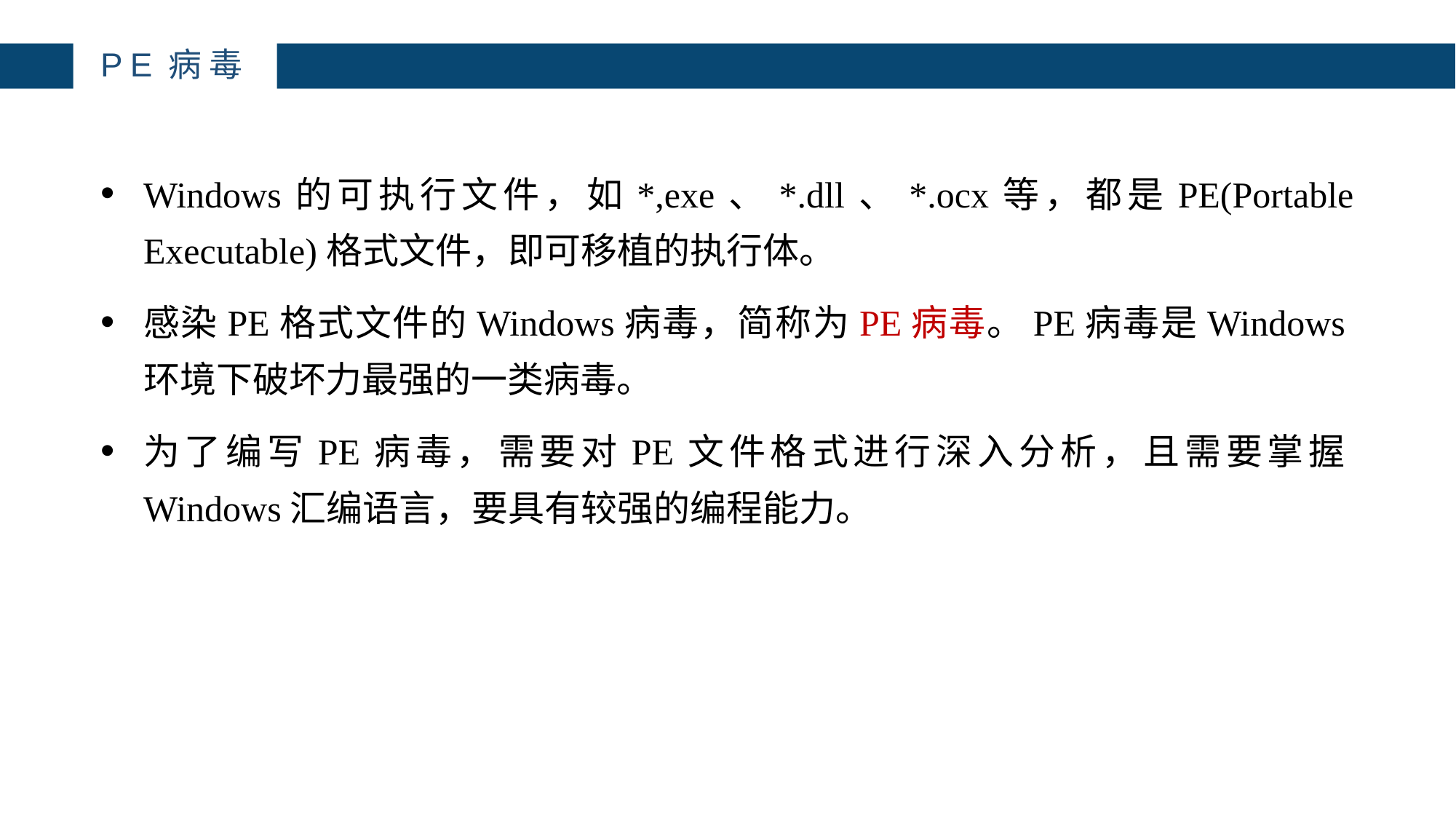

# PE病毒

Windows的可执行文件，如*,exe、*.dll、*.ocx等，都是PE(Portable Executable)格式文件，即可移植的执行体。
感染PE格式文件的Windows病毒，简称为PE病毒。PE病毒是Windows环境下破坏力最强的一类病毒。
为了编写PE病毒，需要对PE文件格式进行深入分析，且需要掌握Windows汇编语言，要具有较强的编程能力。